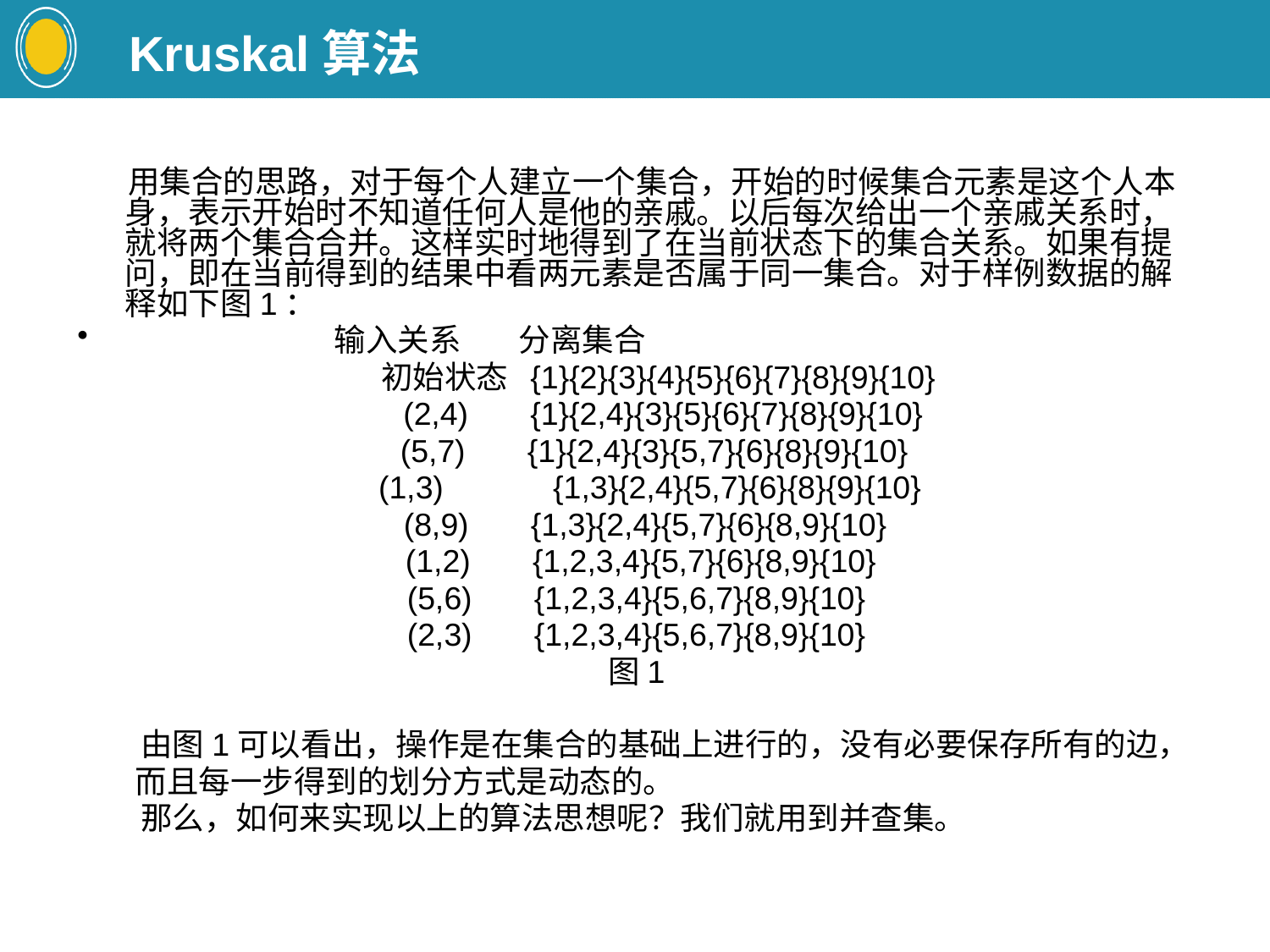

Kruskal算法

      用集合的思路，对于每个人建立一个集合，开始的时候集合元素是这个人本身，表示开始时不知道任何人是他的亲戚。以后每次给出一个亲戚关系时，就将两个集合合并。这样实时地得到了在当前状态下的集合关系。如果有提问，即在当前得到的结果中看两元素是否属于同一集合。对于样例数据的解释如下图1：
                            输入关系        分离集合
     初始状态  {1}{2}{3}{4}{5}{6}{7}{8}{9}{10}
      (2,4)       {1}{2,4}{3}{5}{6}{7}{8}{9}{10}
    (5,7)       {1}{2,4}{3}{5,7}{6}{8}{9}{10}
   (1,3)	   {1,3}{2,4}{5,7}{6}{8}{9}{10}
  (8,9)       {1,3}{2,4}{5,7}{6}{8,9}{10}
 (1,2)       {1,2,3,4}{5,7}{6}{8,9}{10}
(5,6)       {1,2,3,4}{5,6,7}{8,9}{10}
(2,3)       {1,2,3,4}{5,6,7}{8,9}{10}
图1

　　由图1可以看出，操作是在集合的基础上进行的，没有必要保存所有的边，
       而且每一步得到的划分方式是动态的。
　　那么，如何来实现以上的算法思想呢？我们就用到并查集。